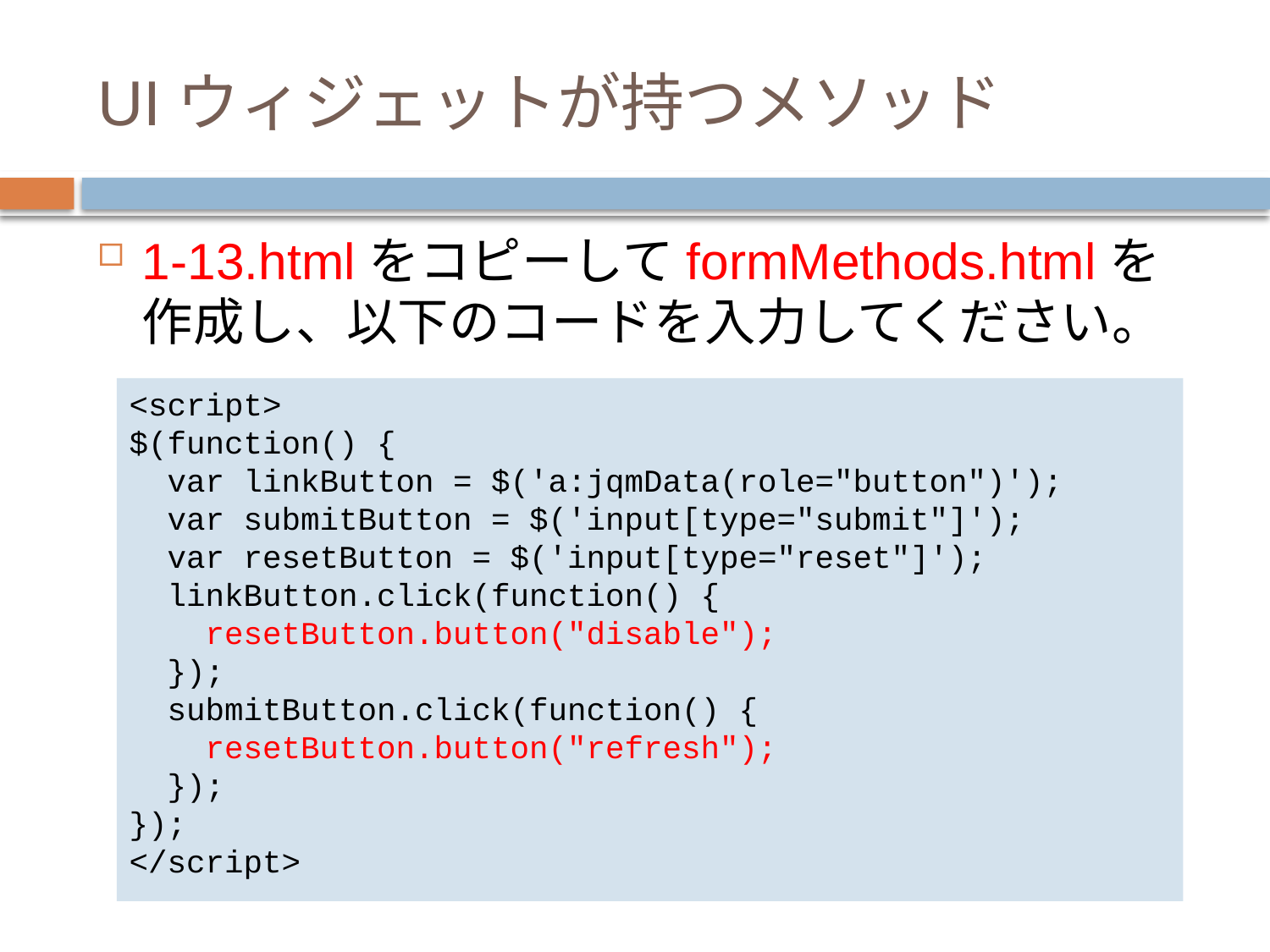

# UIウィジェットが持つメソッド
1-13.htmlをコピーしてformMethods.htmlを作成し、以下のコードを入力してください。
<script>
$(function() {
  var linkButton = $('a:jqmData(role="button")');
  var submitButton = $('input[type="submit"]');
  var resetButton = $('input[type="reset"]');
  linkButton.click(function() {
    resetButton.button("disable");
  });
  submitButton.click(function() {
    resetButton.button("refresh");
  });
});
</script>